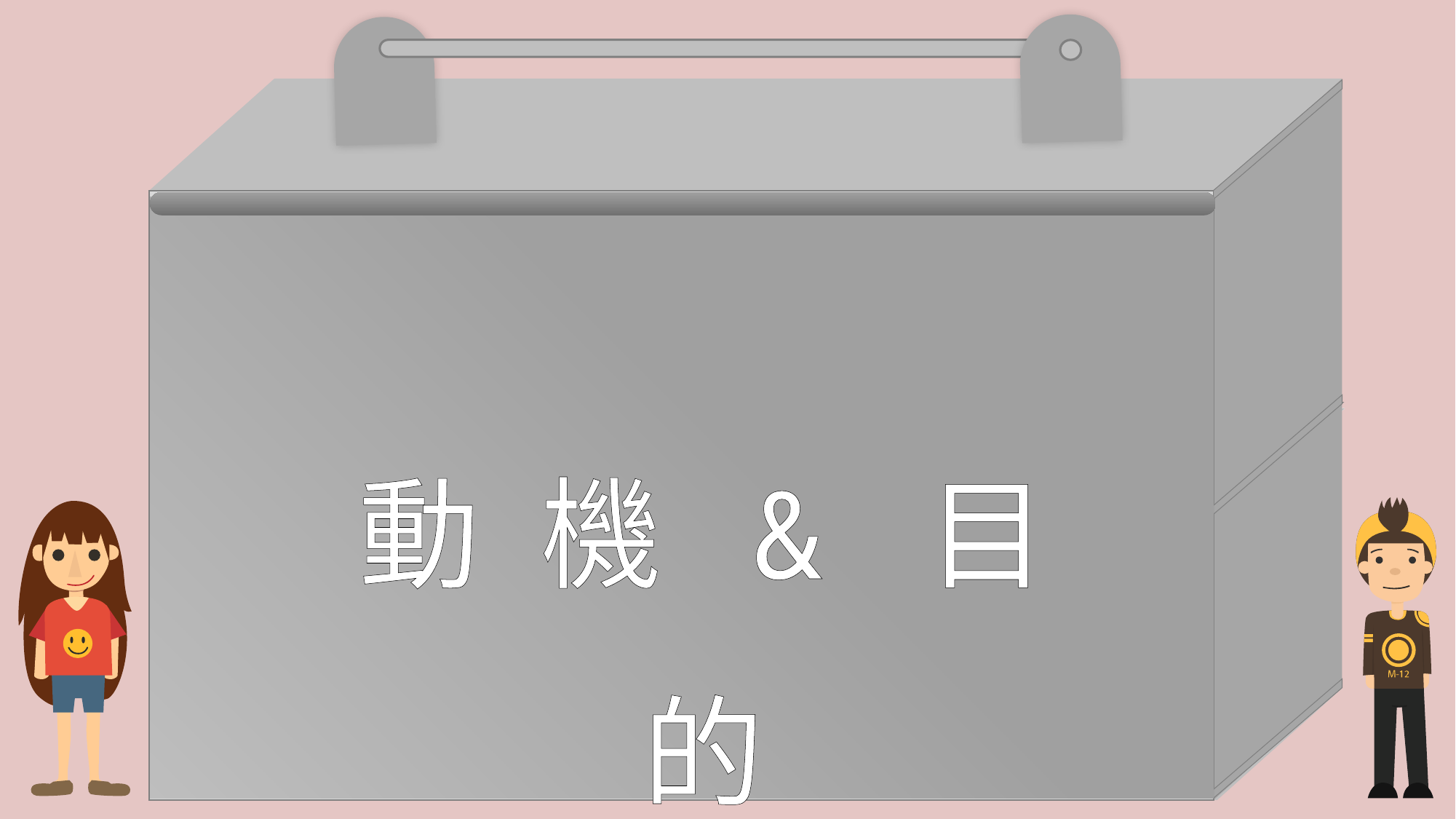

1.解決『午餐吃什麼』的問題。
動 機 & 目 的

2.減少紛爭、增加參與感。